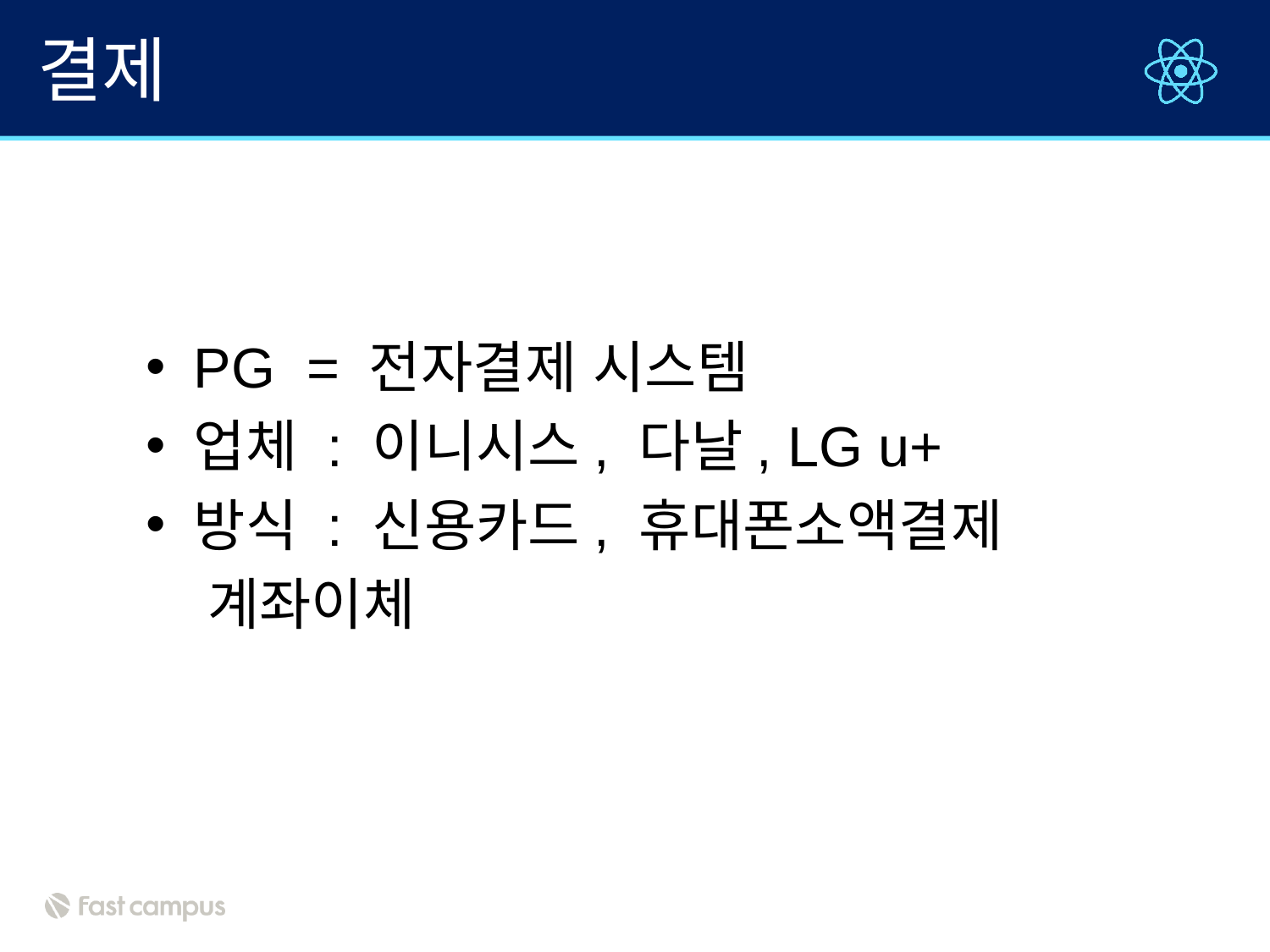

# 결제

PG  = 전자결제 시스템
업체 : 이니시스, 다날, LG u+
방식 : 신용카드, 휴대폰소액결제
   계좌이체